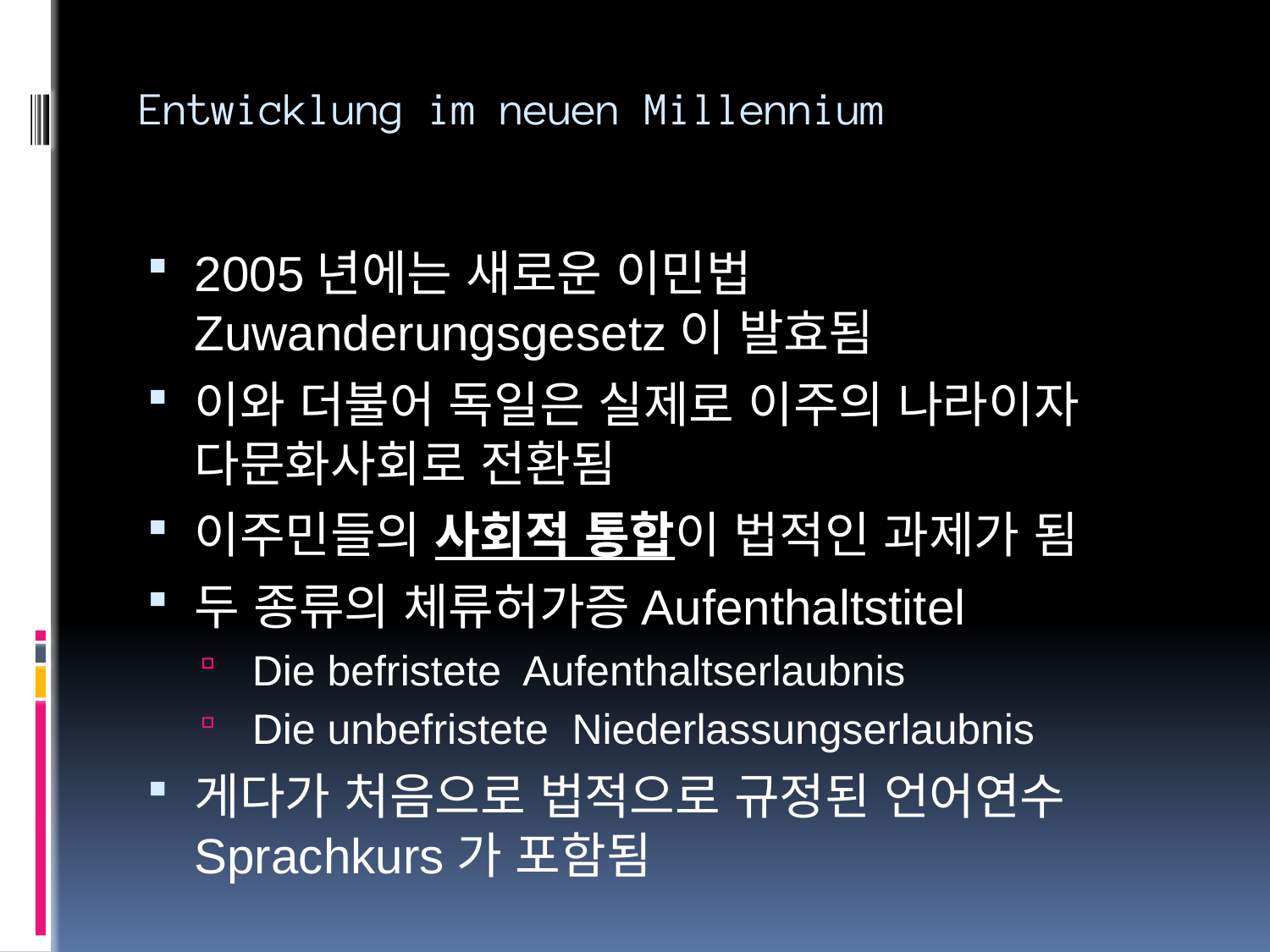

# Entwicklung im neuen Millennium
2005년에는 새로운 이민법Zuwanderungsgesetz이 발효됨
이와 더불어 독일은 실제로 이주의 나라이자 다문화사회로 전환됨
이주민들의 사회적 통합이 법적인 과제가 됨
두 종류의 체류허가증Aufenthaltstitel
 Die befristete  Aufenthaltserlaubnis
 Die unbefristete  Niederlassungserlaubnis
게다가 처음으로 법적으로 규정된 언어연수Sprachkurs가 포함됨